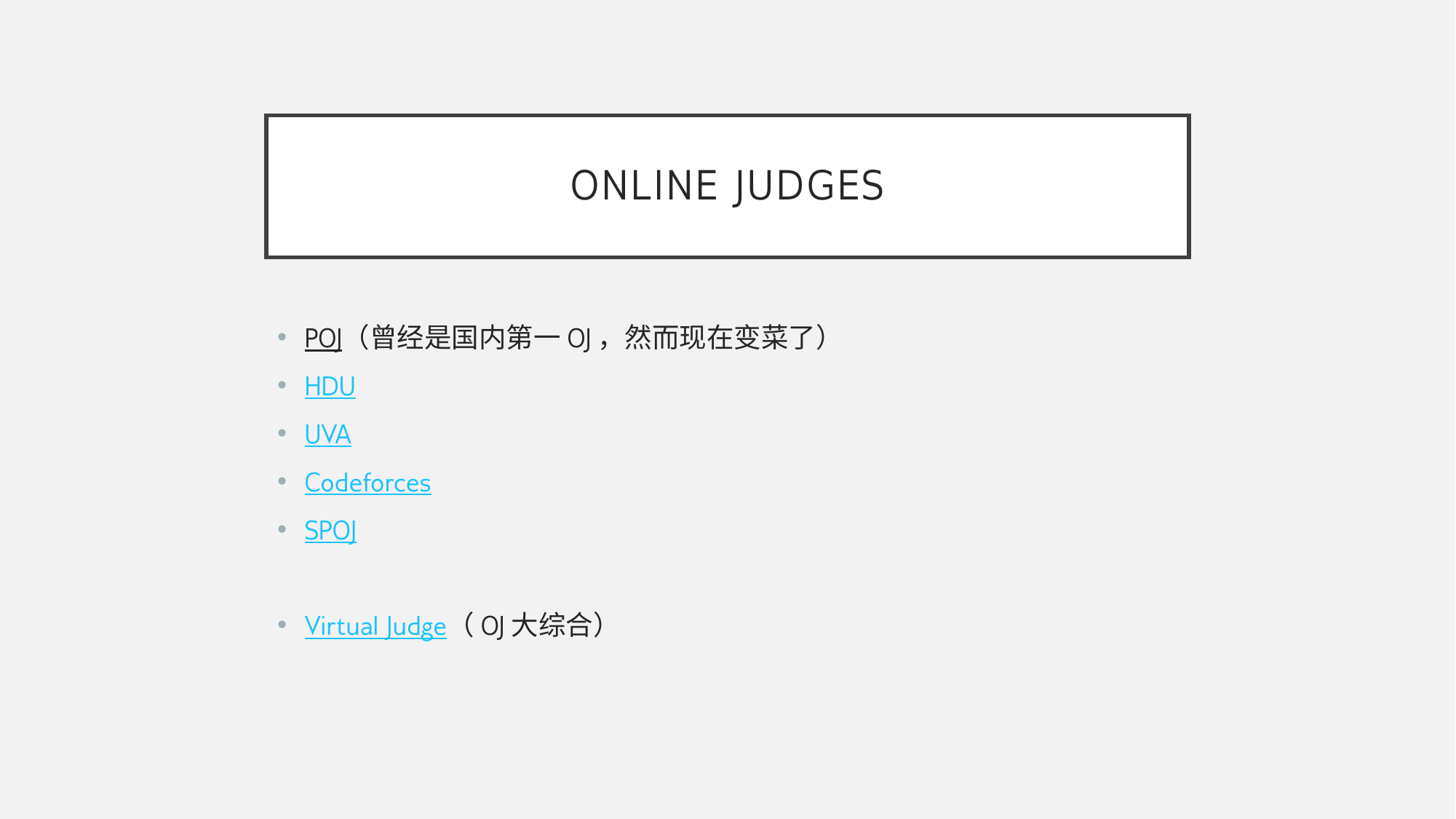

# ONLINE JUDGES
POJ（曾经是国内第一OJ，然而现在变菜了）
HDU
UVA
Codeforces
SPOJ

Virtual Judge（OJ大综合）